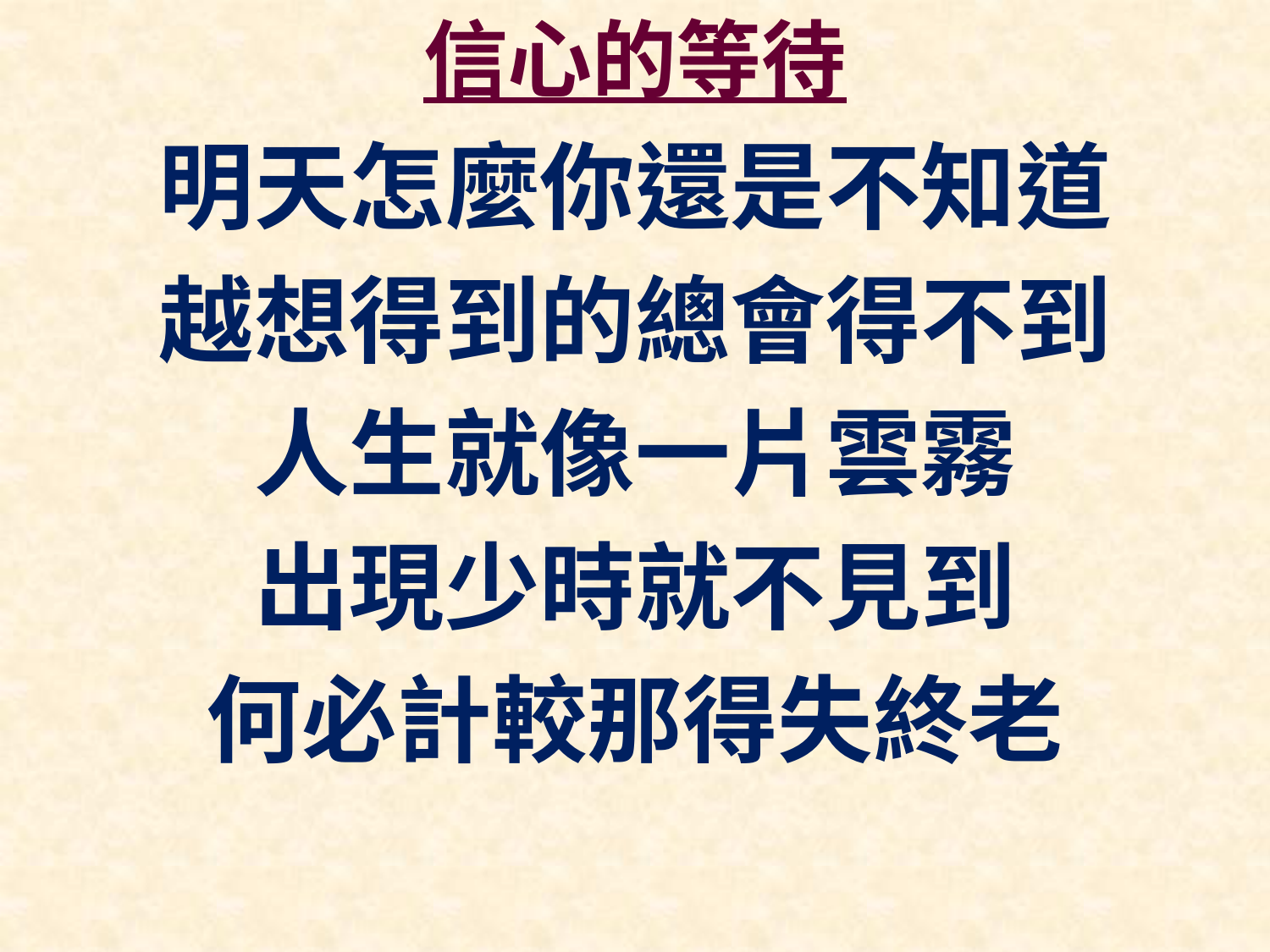

信心的等待
明天怎麼你還是不知道
越想得到的總會得不到
人生就像一片雲霧
出現少時就不見到
何必計較那得失終老